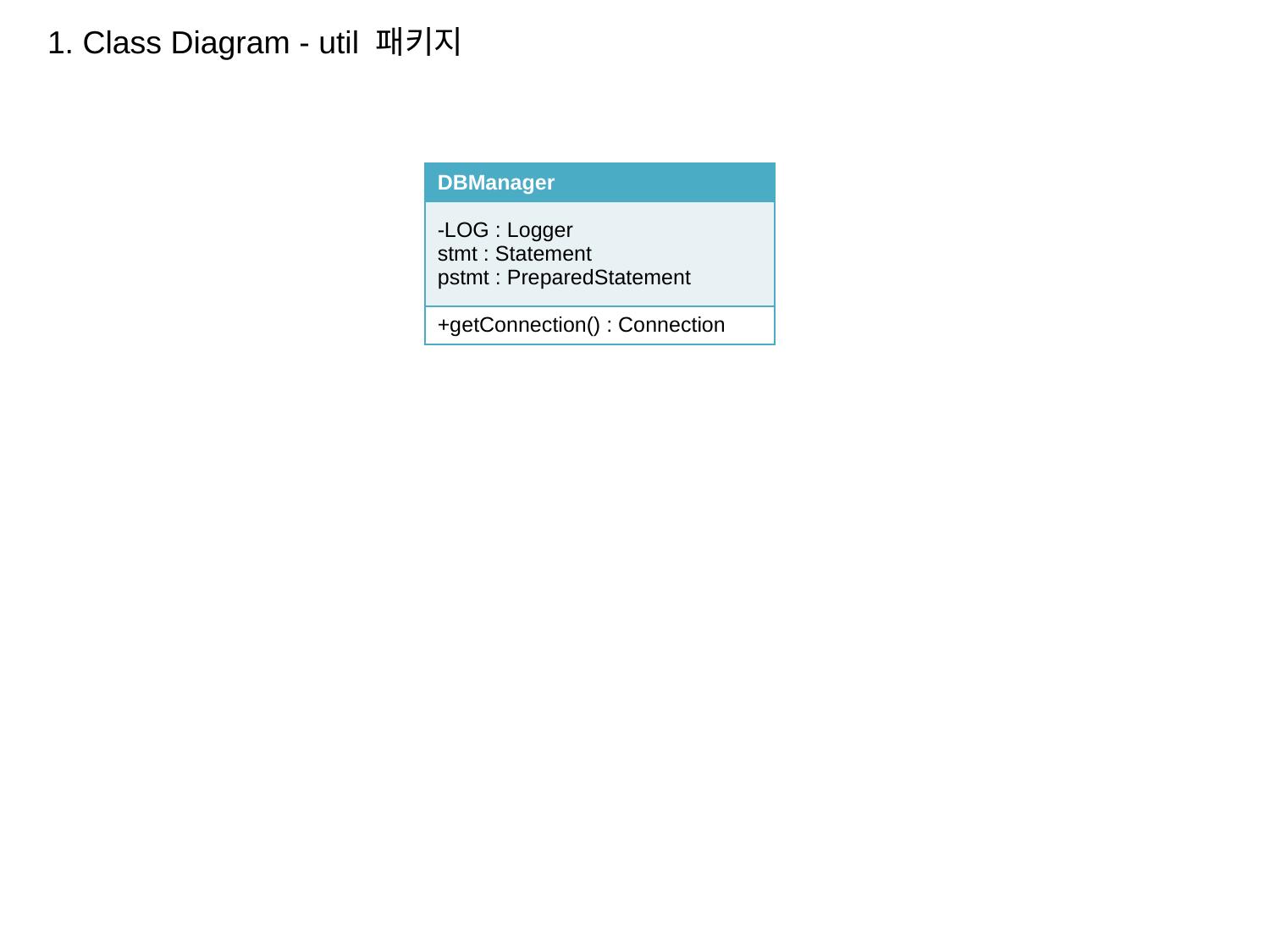

1. Class Diagram - util 패키지
| DBManager |
| --- |
| -LOG : Logger stmt : Statement pstmt : PreparedStatement |
| +getConnection() : Connection |